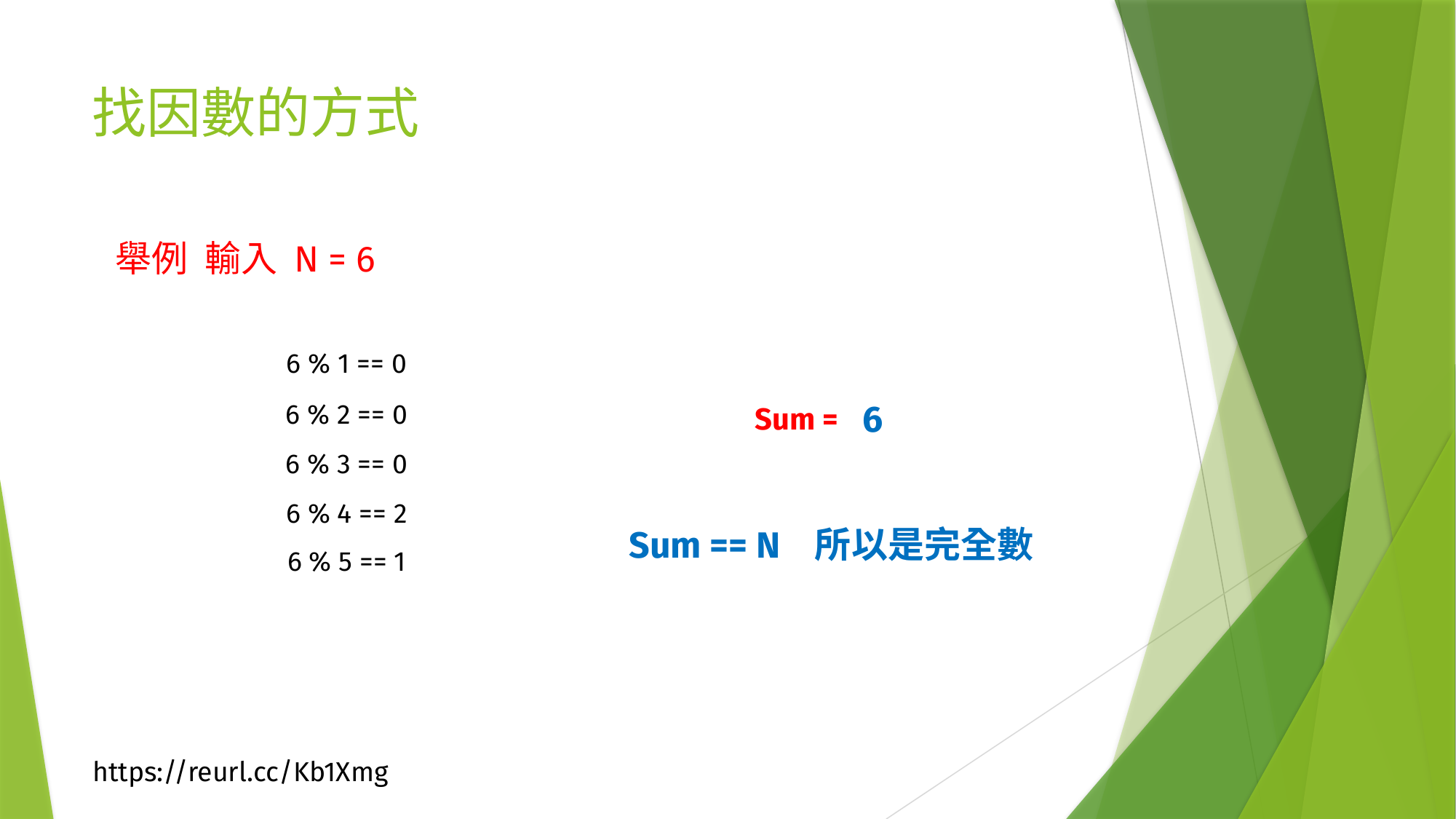

# 找因數的方式
舉例  輸入 N = 6
6 % 1 == 0
1
3
0
6
6 % 2 == 0
Sum =
6 % 3 == 0
6 % 4 == 2
Sum == N   所以是完全數
6 % 5 == 1